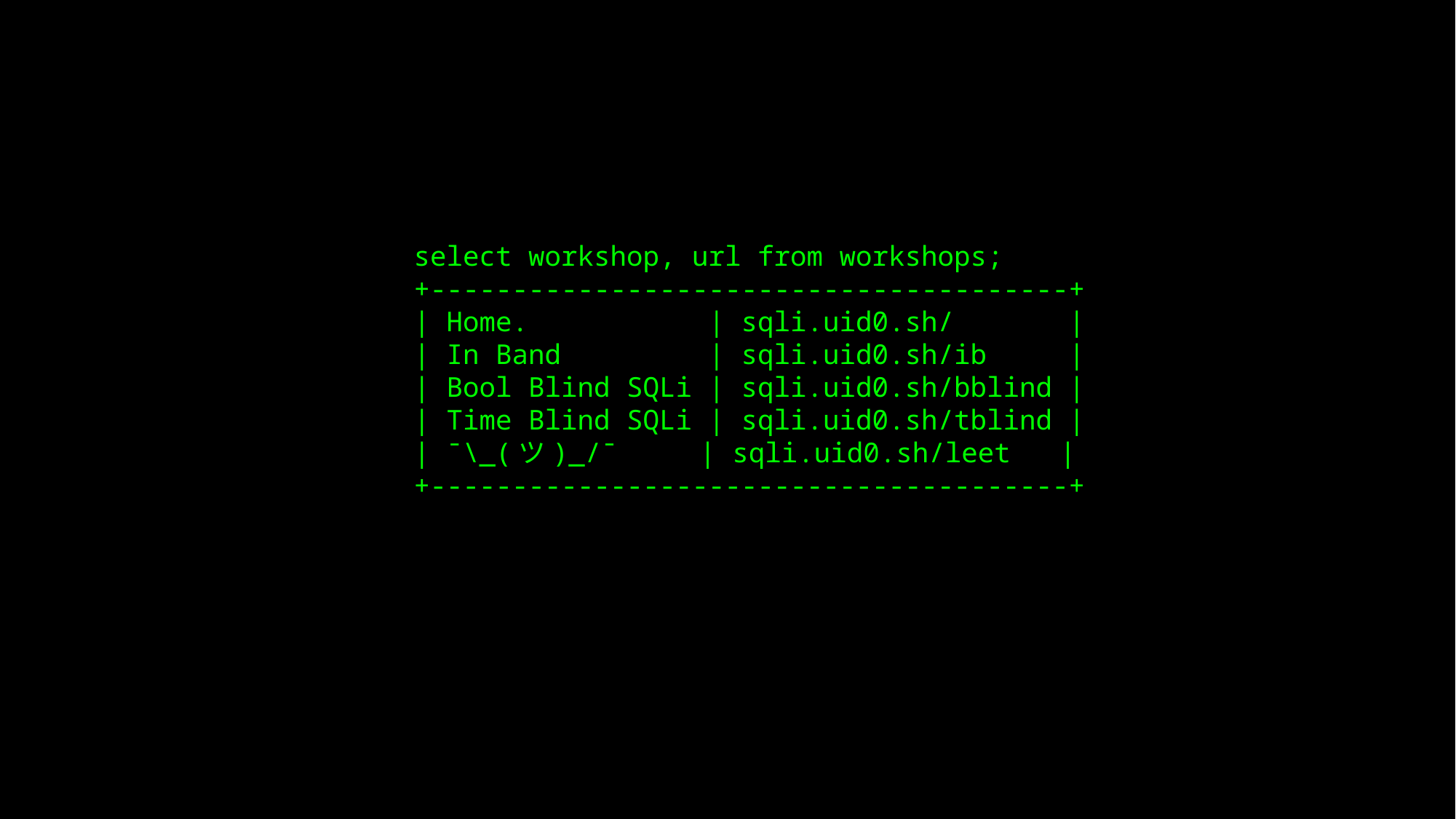

select workshop, url from workshops;
+---------------------------------------+
| Home.           | sqli.uid0.sh/       |
| In Band         | sqli.uid0.sh/ib     |
| Bool Blind SQLi | sqli.uid0.sh/bblind |
| Time Blind SQLi | sqli.uid0.sh/tblind |
| ¯\_(ツ)_/¯     | sqli.uid0.sh/leet   |
+---------------------------------------+